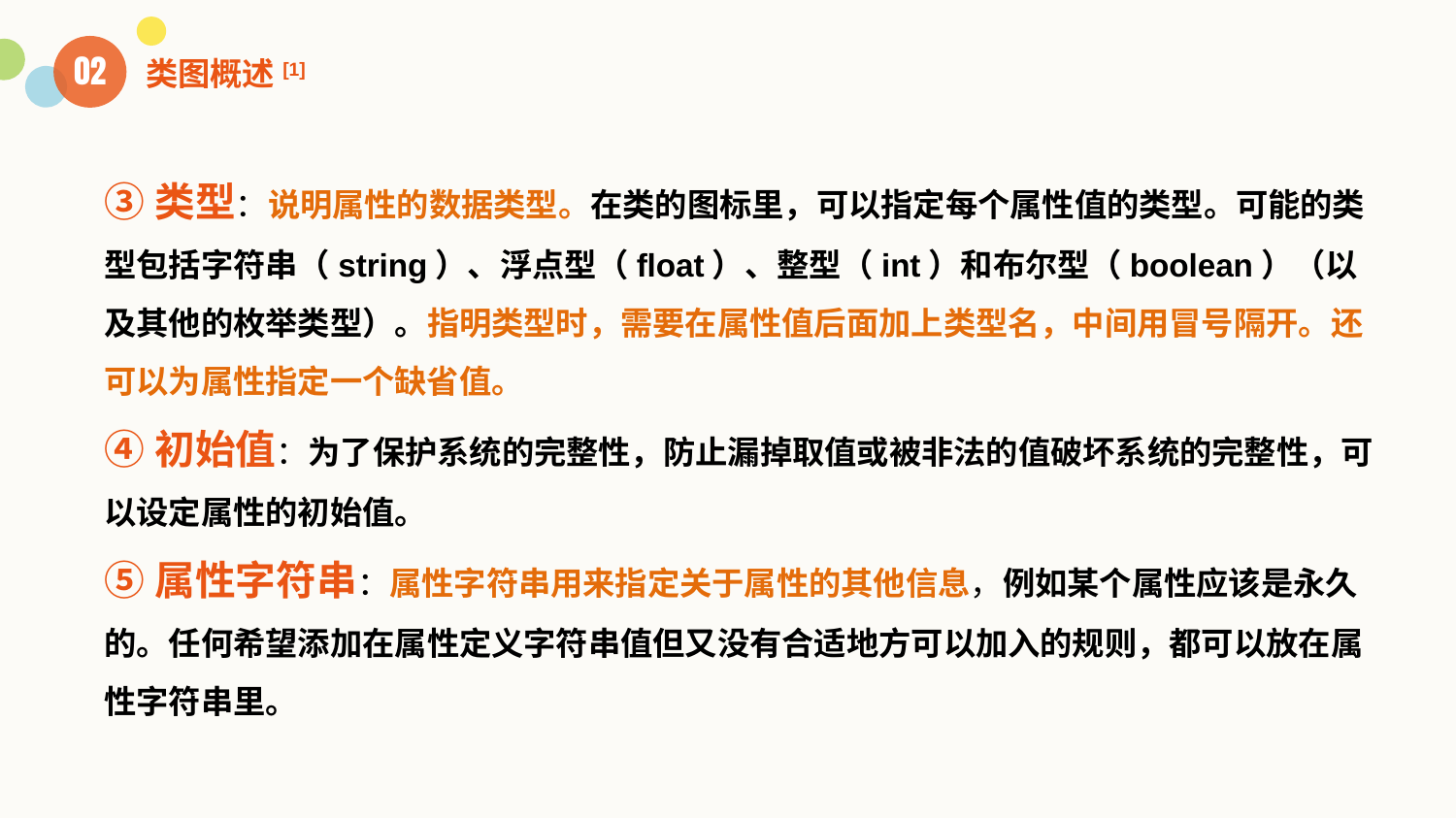

02
类图概述[1]

③类型：说明属性的数据类型。在类的图标里，可以指定每个属性值的类型。可能的类型包括字符串（string）、浮点型（float）、整型（int）和布尔型（boolean）（以及其他的枚举类型）。指明类型时，需要在属性值后面加上类型名，中间用冒号隔开。还可以为属性指定一个缺省值。
④初始值：为了保护系统的完整性，防止漏掉取值或被非法的值破坏系统的完整性，可以设定属性的初始值。
⑤属性字符串：属性字符串用来指定关于属性的其他信息，例如某个属性应该是永久的。任何希望添加在属性定义字符串值但又没有合适地方可以加入的规则，都可以放在属性字符串里。